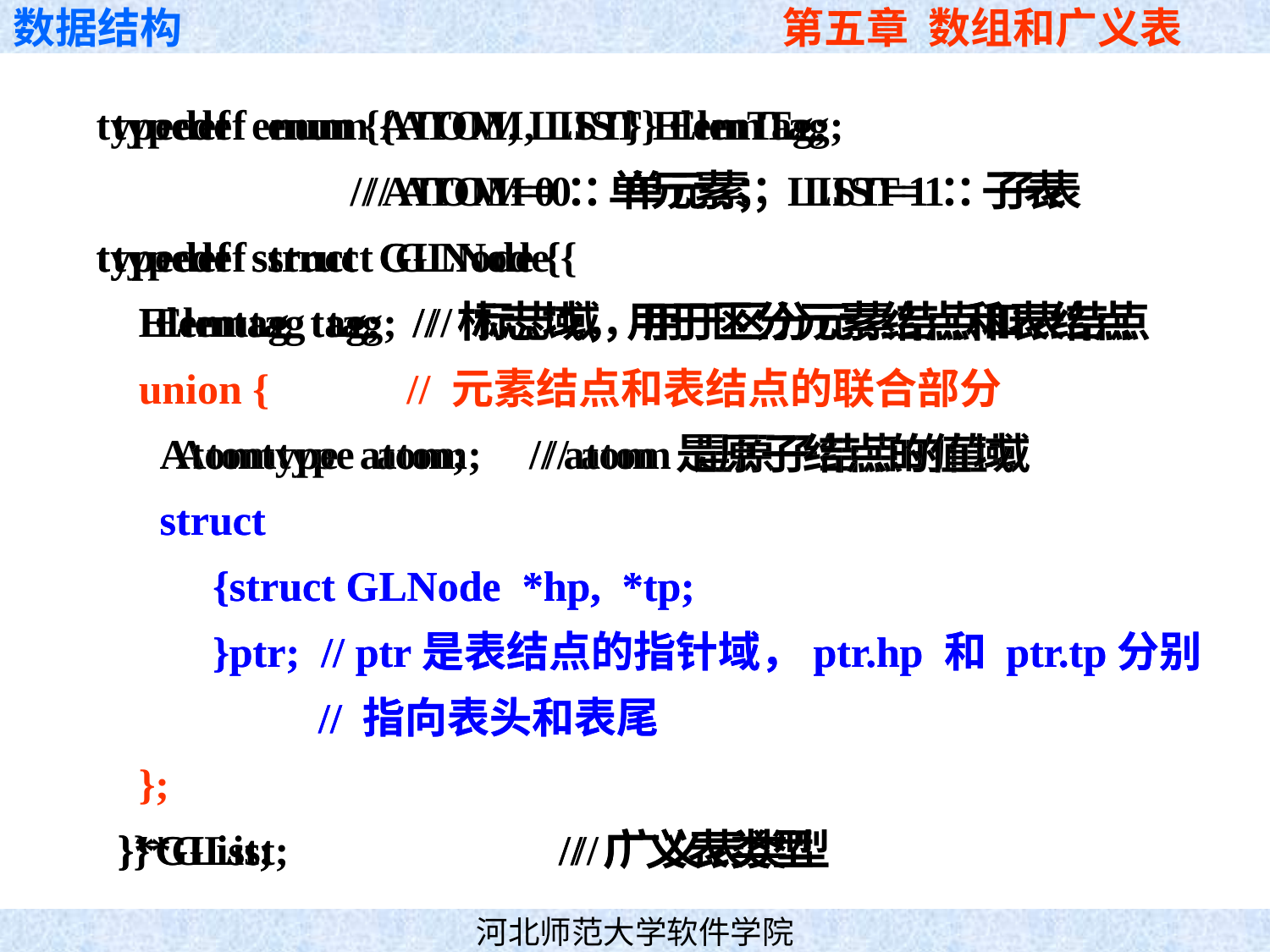

typedef  enum {ATOM, LIST} ElemTag;
                        // ATOM=0：单元素；LIST=1：子表
typedef  struct  GLNode {
    Elemtag  tag;   // 标志域，用于区分元素结点和表结点

      Atomtype  atom;      // atom 是原子结点的值域

  }*GList;                           // 广义表类型

typedef  struct  GLNode {
    Elemtag  tag;   // 标志域，用于区分元素结点和表结点

      Atomtype  atom;      // atom 是原子结点的值域
      struct
           {struct GLNode  *hp,  *tp;
           }ptr;  // ptr是表结点的指针域，ptr.hp 和 ptr.tp分别
                     // 指向表头和表尾

  }*GList;                           // 广义表类型
typedef  enum {ATOM, LIST} ElemTag;
                        // ATOM=0：单元素；LIST=1：子表
typedef  struct  GLNode {
    Elemtag  tag;   // 标志域，用于区分元素结点和表结点
    union {             // 元素结点和表结点的联合部分
      Atomtype  atom;      // atom 是原子结点的值域
      struct
           {struct GLNode  *hp,  *tp;
           }ptr;  // ptr是表结点的指针域，ptr.hp 和 ptr.tp分别
                     // 指向表头和表尾
    };
  }*GList;                           // 广义表类型